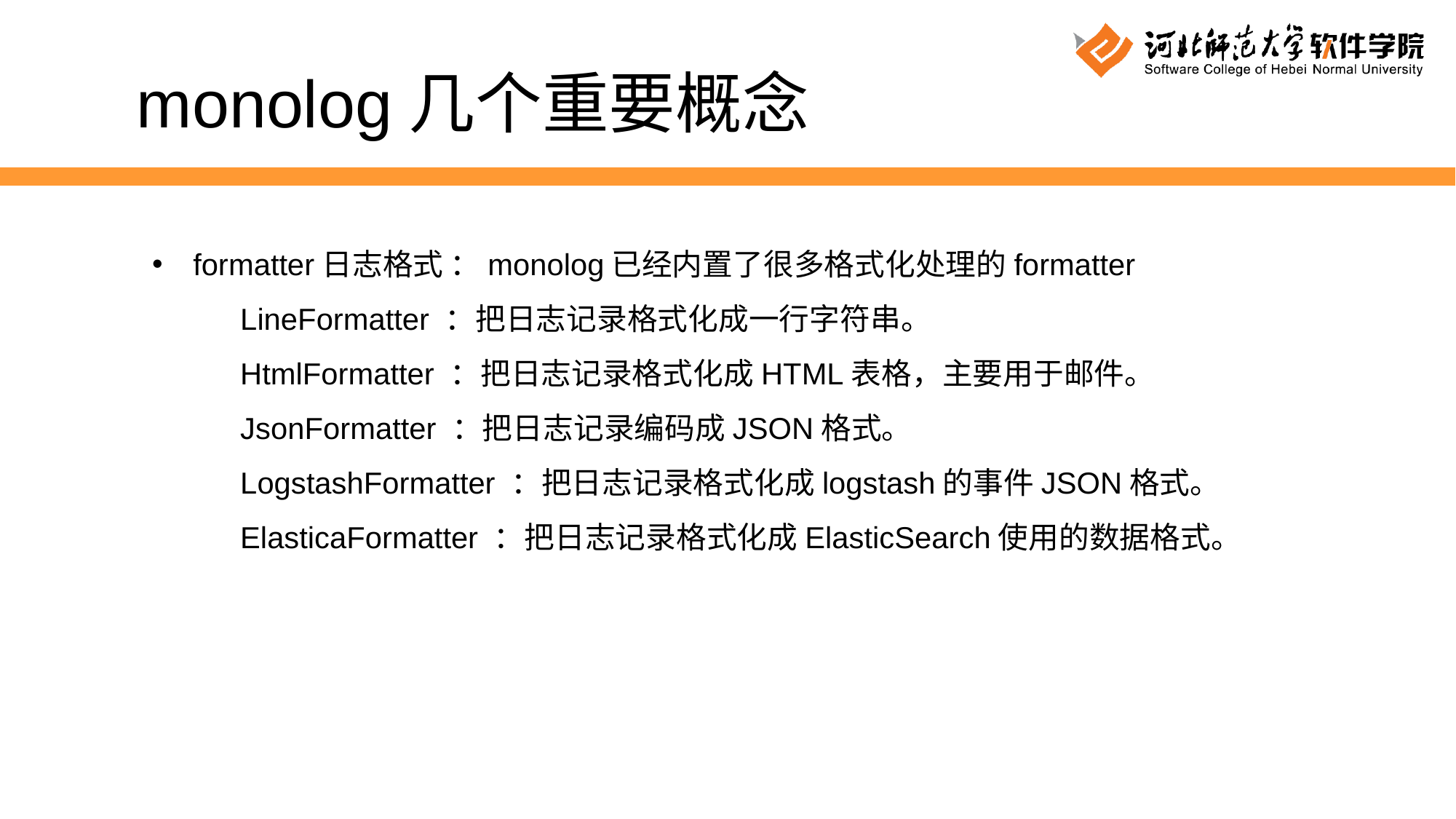

monolog几个重要概念
formatter日志格式 ：monolog已经内置了很多格式化处理的formatter
    LineFormatter ：把日志记录格式化成一行字符串。
    HtmlFormatter ：把日志记录格式化成HTML表格，主要用于邮件。
    JsonFormatter ：把日志记录编码成JSON格式。
    LogstashFormatter ：把日志记录格式化成logstash的事件JSON格式。
    ElasticaFormatter ：把日志记录格式化成ElasticSearch使用的数据格式。